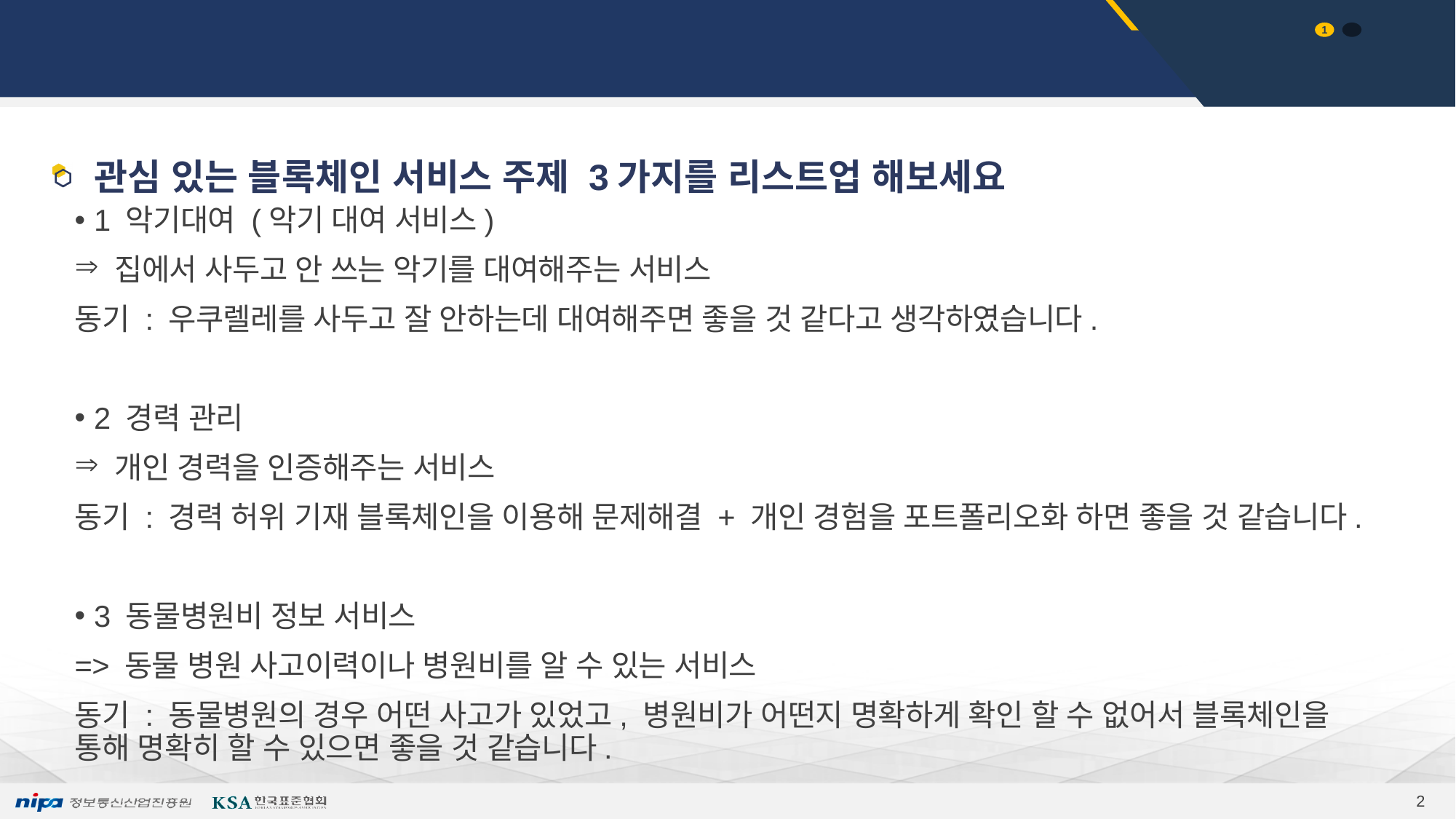

# 주제 선택하기
관심 있는 블록체인 서비스 주제 3가지를 리스트업 해보세요
1 악기대여 (악기 대여 서비스)
 집에서 사두고 안 쓰는 악기를 대여해주는 서비스
동기 : 우쿠렐레를 사두고 잘 안하는데 대여해주면 좋을 것 같다고 생각하였습니다.

2 경력 관리
 개인 경력을 인증해주는 서비스
동기 : 경력 허위 기재 블록체인을 이용해 문제해결 + 개인 경험을 포트폴리오화 하면 좋을 것 같습니다.

3 동물병원비 정보 서비스
=> 동물 병원 사고이력이나 병원비를 알 수 있는 서비스
동기 : 동물병원의 경우 어떤 사고가 있었고, 병원비가 어떤지 명확하게 확인 할 수 없어서 블록체인을 통해 명확히 할 수 있으면 좋을 것 같습니다.